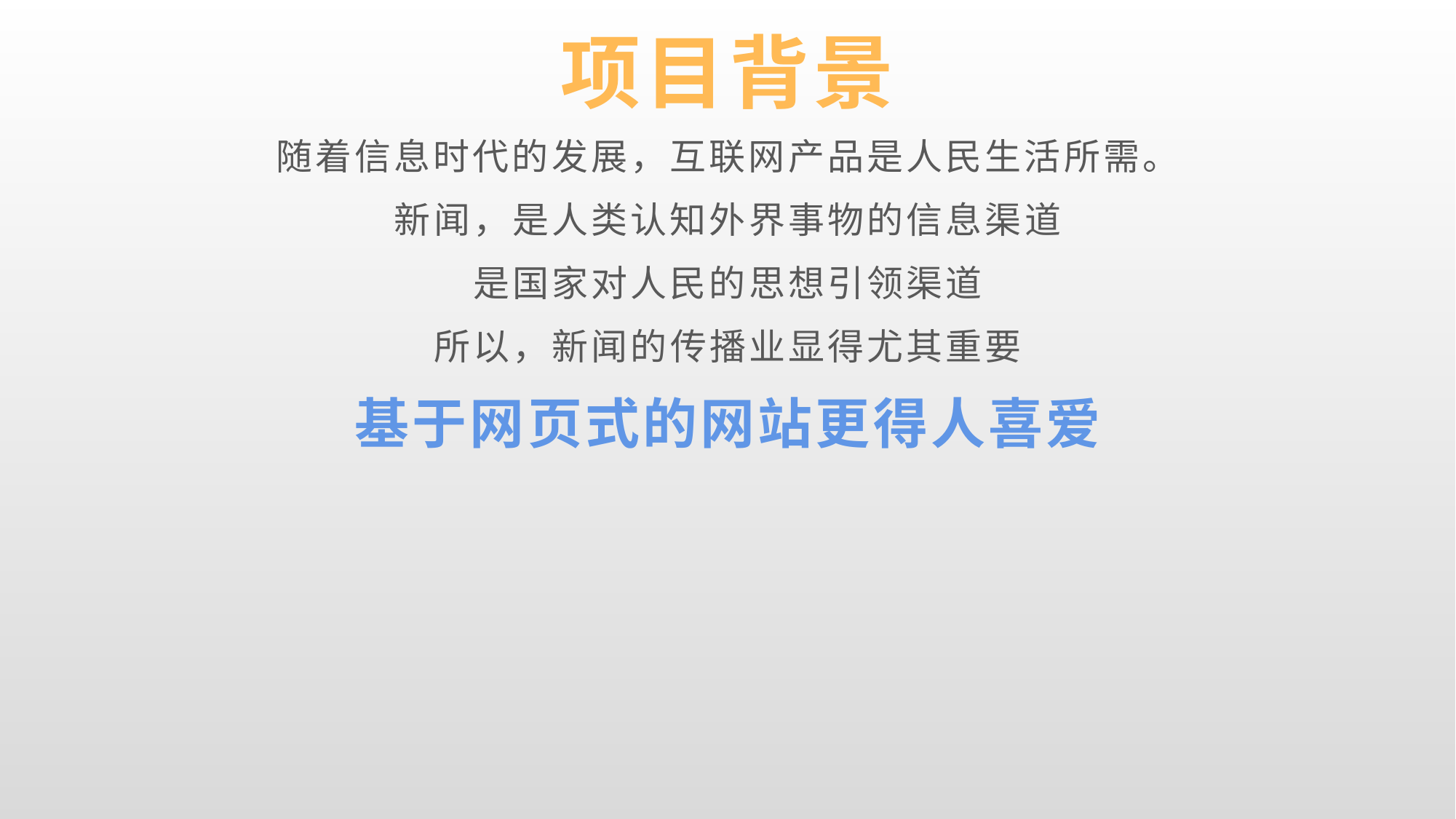

# 项目背景
随着信息时代的发展，互联网产品是人民生活所需。
新闻，是人类认知外界事物的信息渠道
是国家对人民的思想引领渠道
所以，新闻的传播业显得尤其重要
基于网页式的网站更得人喜爱